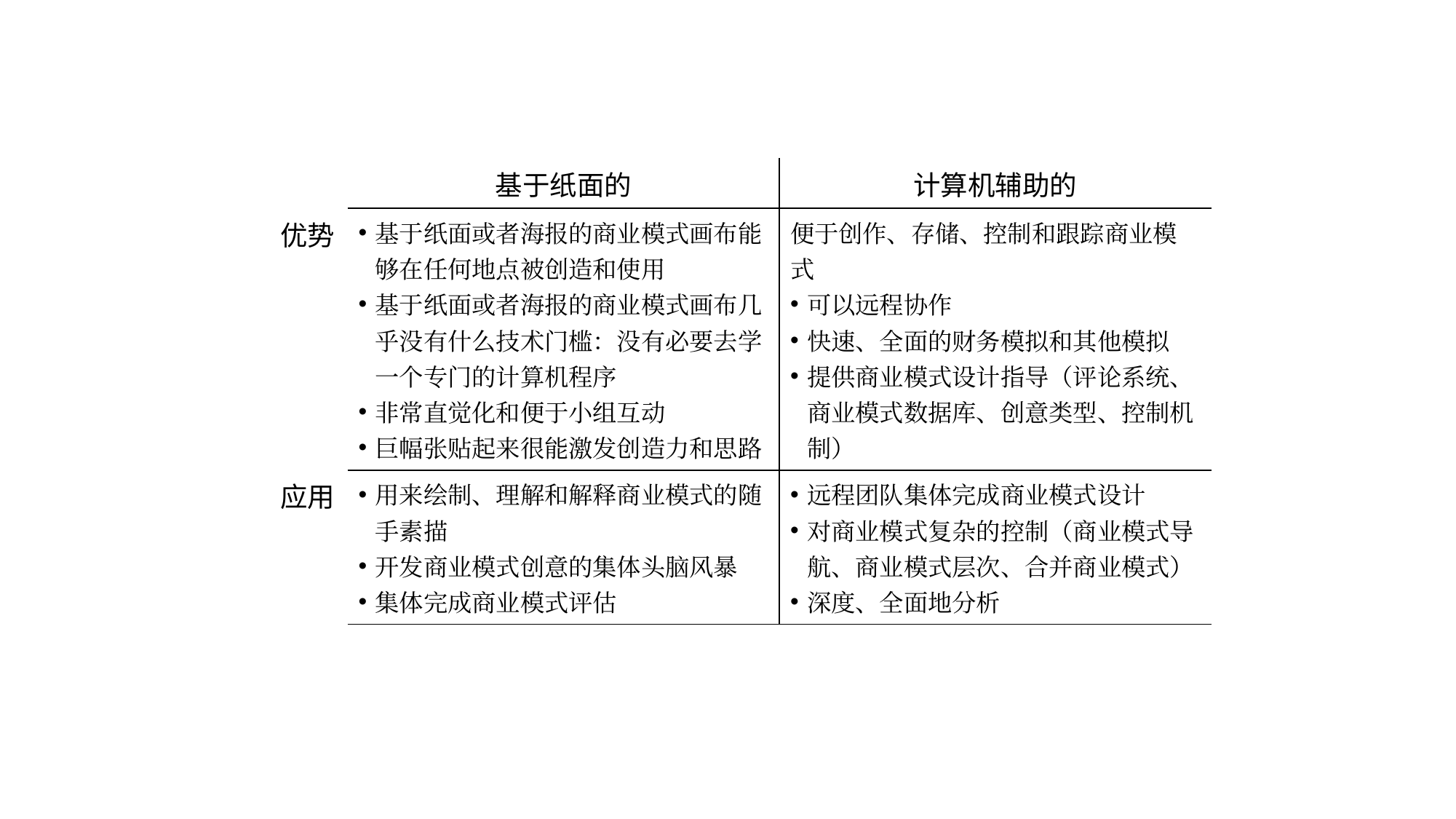

|  | 基于纸面的 | 计算机辅助的 |
| --- | --- | --- |
| 优势 | 基于纸面或者海报的商业模式画布能够在任何地点被创造和使用 基于纸面或者海报的商业模式画布几乎没有什么技术门槛：没有必要去学一个专门的计算机程序 非常直觉化和便于小组互动 巨幅张贴起来很能激发创造力和思路 | 便于创作、存储、控制和跟踪商业模式 可以远程协作 快速、全面的财务模拟和其他模拟 提供商业模式设计指导（评论系统、商业模式数据库、创意类型、控制机制） |
| 应用 | 用来绘制、理解和解释商业模式的随手素描 开发商业模式创意的集体头脑风暴 集体完成商业模式评估 | 远程团队集体完成商业模式设计 对商业模式复杂的控制（商业模式导航、商业模式层次、合并商业模式） 深度、全面地分析 |